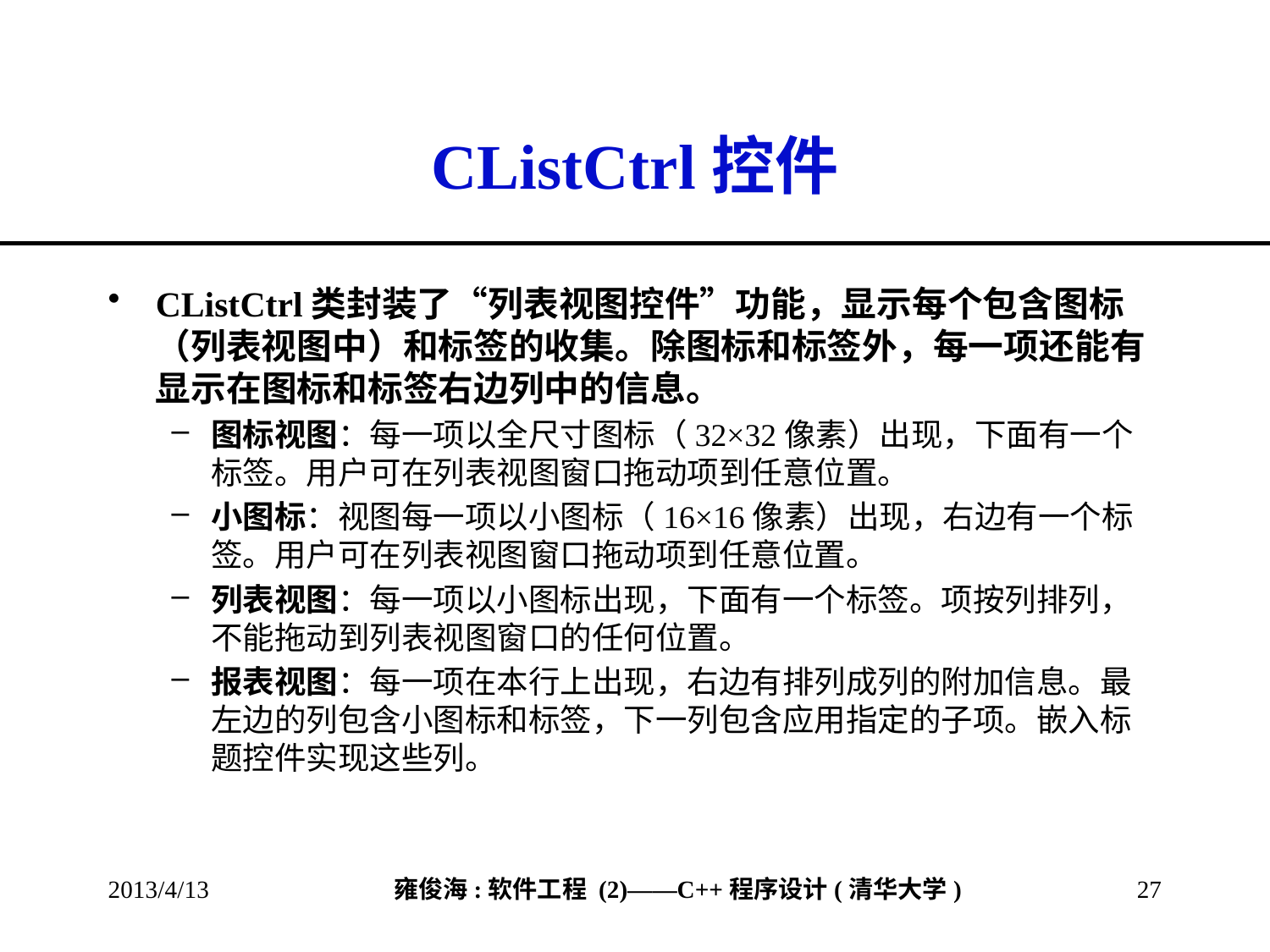

# CListCtrl控件
CListCtrl类封装了“列表视图控件”功能，显示每个包含图标（列表视图中）和标签的收集。除图标和标签外，每一项还能有显示在图标和标签右边列中的信息。
图标视图：每一项以全尺寸图标（32×32像素）出现，下面有一个标签。用户可在列表视图窗口拖动项到任意位置。
小图标：视图每一项以小图标（16×16像素）出现，右边有一个标签。用户可在列表视图窗口拖动项到任意位置。
列表视图：每一项以小图标出现，下面有一个标签。项按列排列，不能拖动到列表视图窗口的任何位置。
报表视图：每一项在本行上出现，右边有排列成列的附加信息。最左边的列包含小图标和标签，下一列包含应用指定的子项。嵌入标题控件实现这些列。
2013/4/13
27